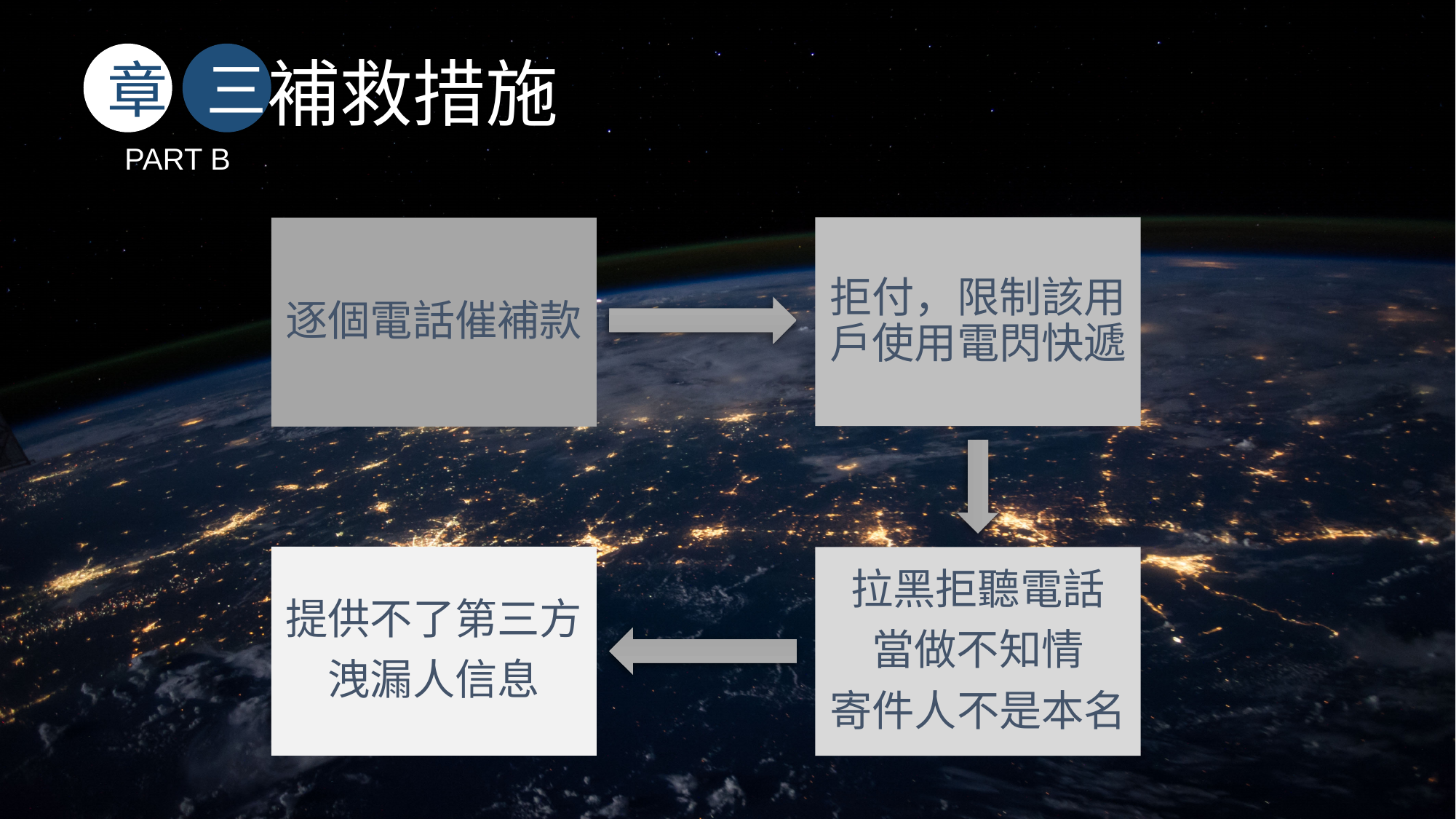

章
三
        補救措施
PART B
拒付，限制該用戶使用電閃快遞
逐個電話催補款
提供不了第三方
洩漏人信息
拉黑拒聽電話
當做不知情
寄件人不是本名